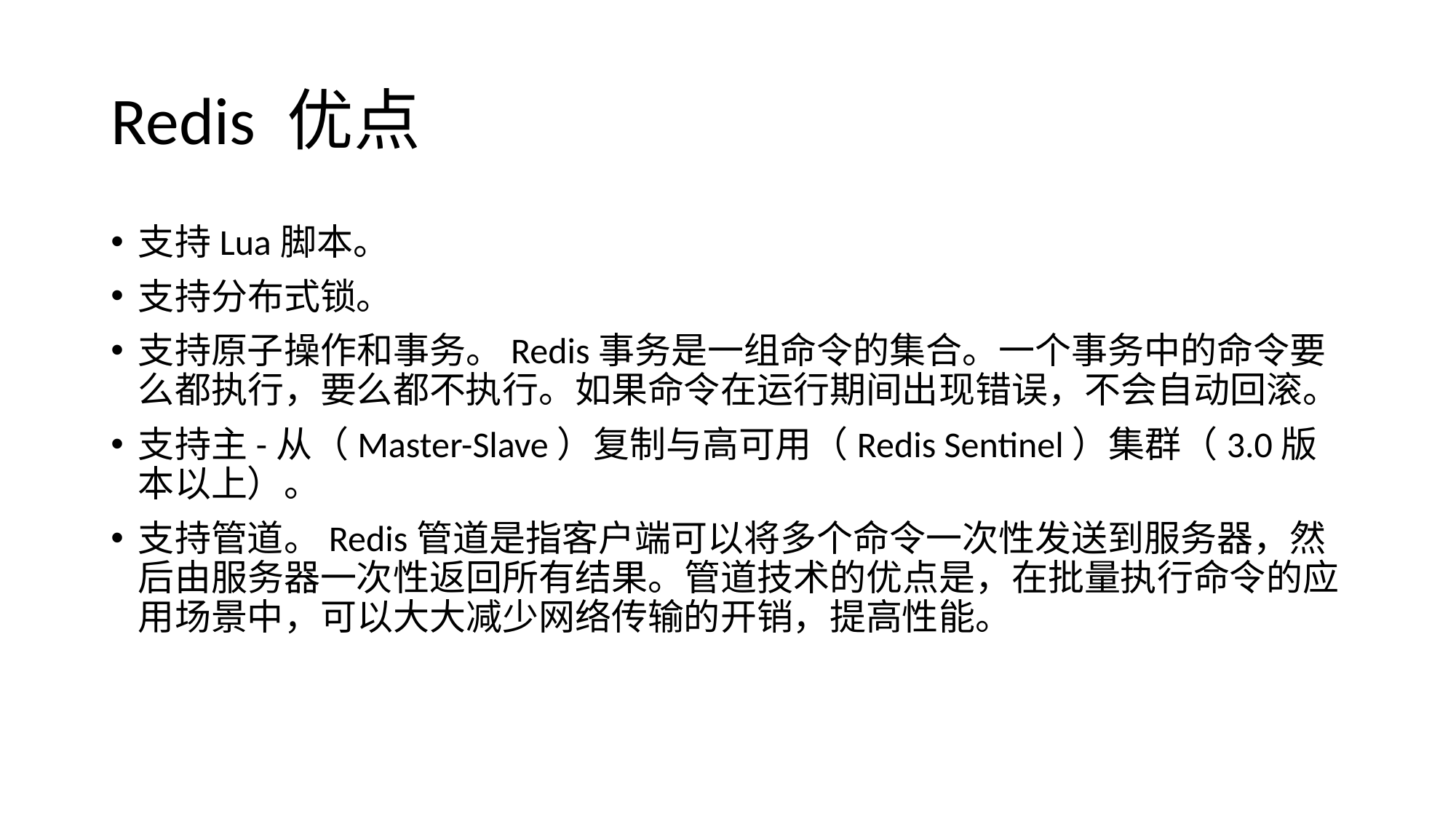

# Redis 优点
支持Lua脚本。
支持分布式锁。
支持原子操作和事务。Redis事务是一组命令的集合。一个事务中的命令要么都执行，要么都不执行。如果命令在运行期间出现错误，不会自动回滚。
支持主-从（Master-Slave）复制与高可用（Redis Sentinel）集群（3.0版本以上）。
支持管道。Redis管道是指客户端可以将多个命令一次性发送到服务器，然后由服务器一次性返回所有结果。管道技术的优点是，在批量执行命令的应用场景中，可以大大减少网络传输的开销，提高性能。